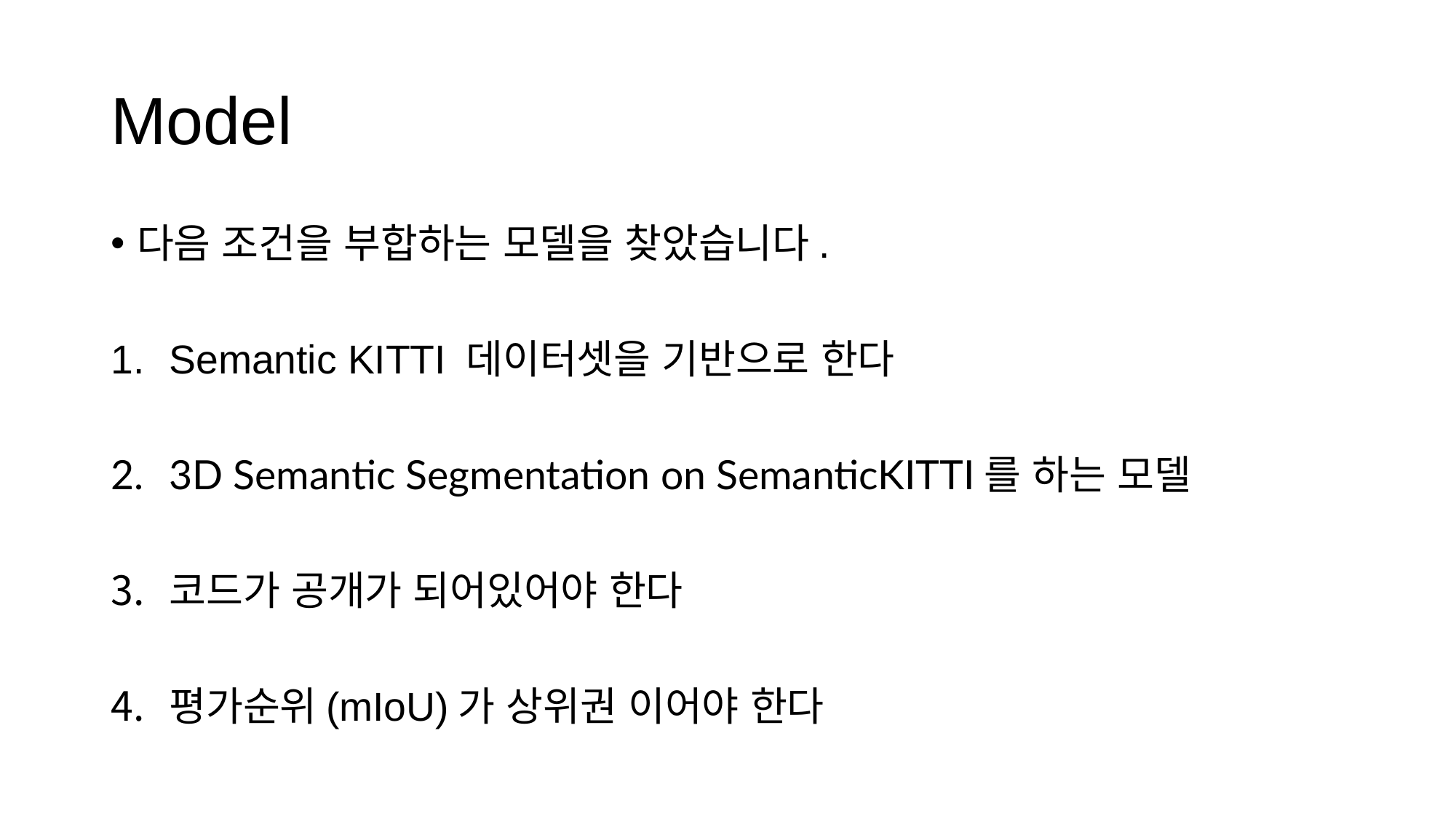

# Model
다음 조건을 부합하는 모델을 찾았습니다.

Semantic KITTI 데이터셋을 기반으로 한다

3D Semantic Segmentation on SemanticKITTI를 하는 모델

코드가 공개가 되어있어야 한다

평가순위(mIoU)가 상위권 이어야 한다